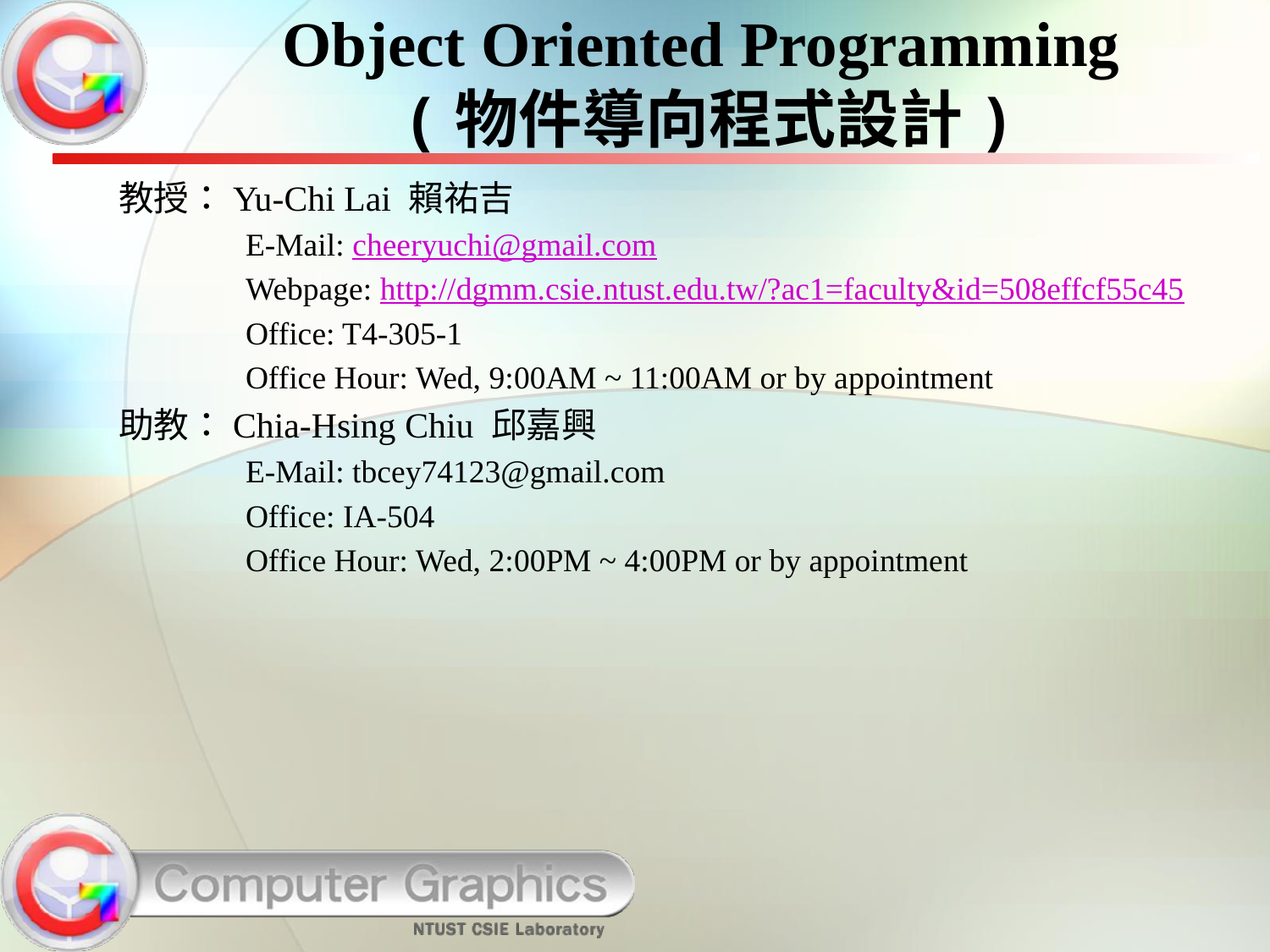

# Object Oriented Programming (物件導向程式設計)
教授：Yu-Chi Lai 賴祐吉
	E-Mail: cheeryuchi@gmail.com
	Webpage: http://dgmm.csie.ntust.edu.tw/?ac1=faculty&id=508effcf55c45
	Office: T4-305-1
	Office Hour: Wed, 9:00AM ~ 11:00AM or by appointment
助教：Chia-Hsing Chiu 邱嘉興
	E-Mail: tbcey74123@gmail.com
	Office: IA-504
	Office Hour: Wed, 2:00PM ~ 4:00PM or by appointment